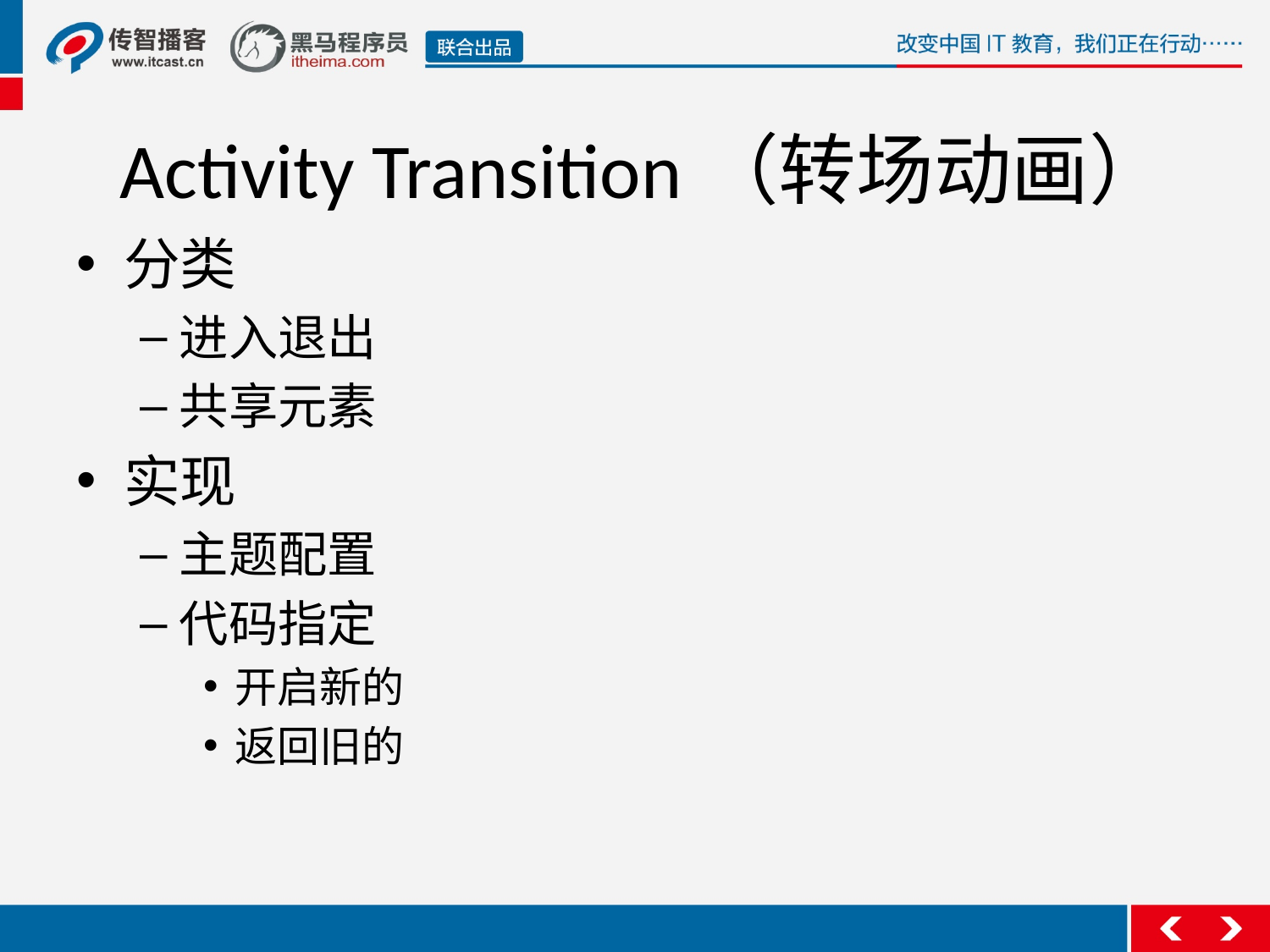

# Activity Transition（转场动画）
分类
进入退出
共享元素
实现
主题配置
代码指定
开启新的
返回旧的